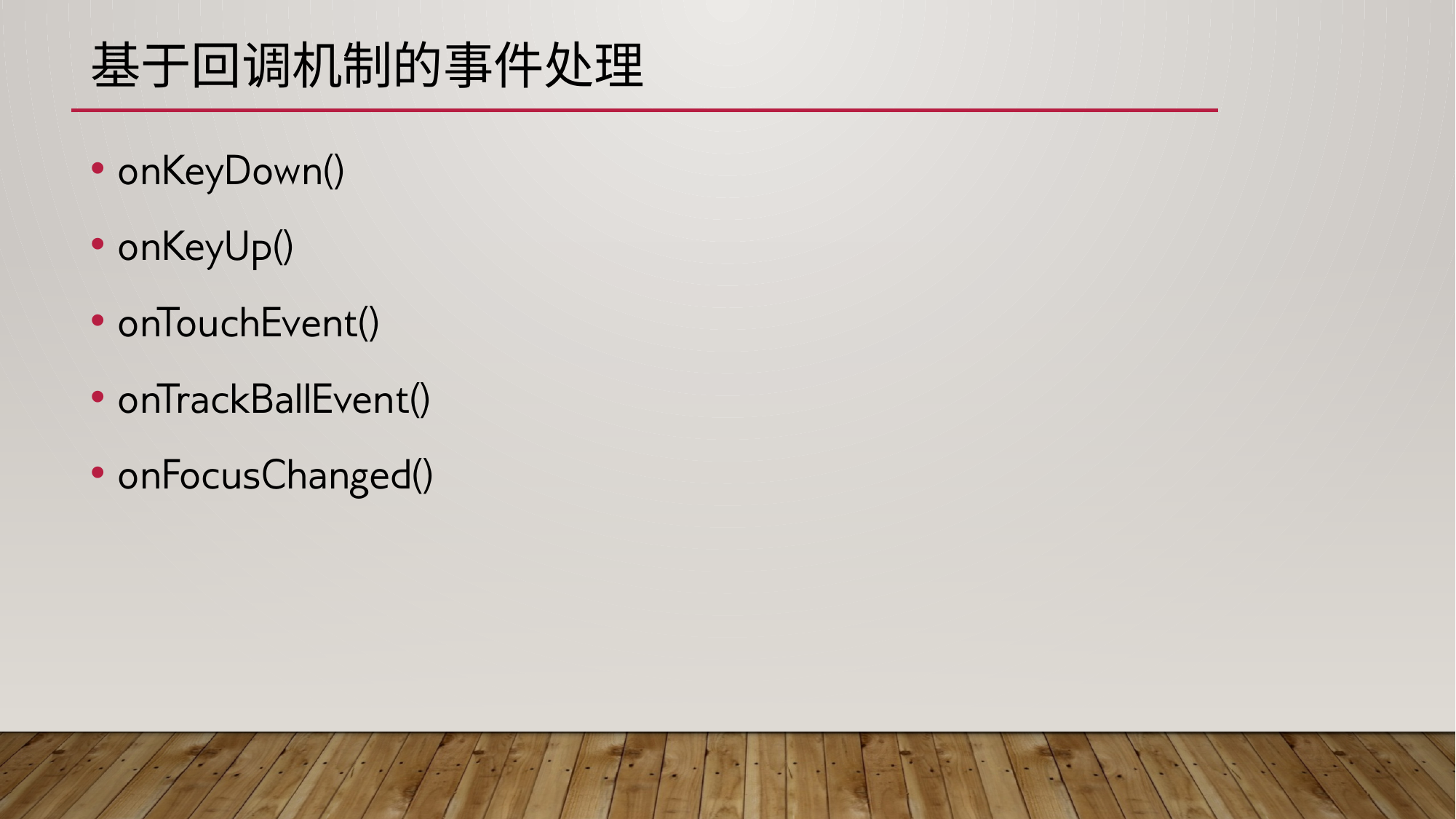

# 基于回调机制的事件处理
onKeyDown()
onKeyUp()
onTouchEvent()
onTrackBallEvent()
onFocusChanged()